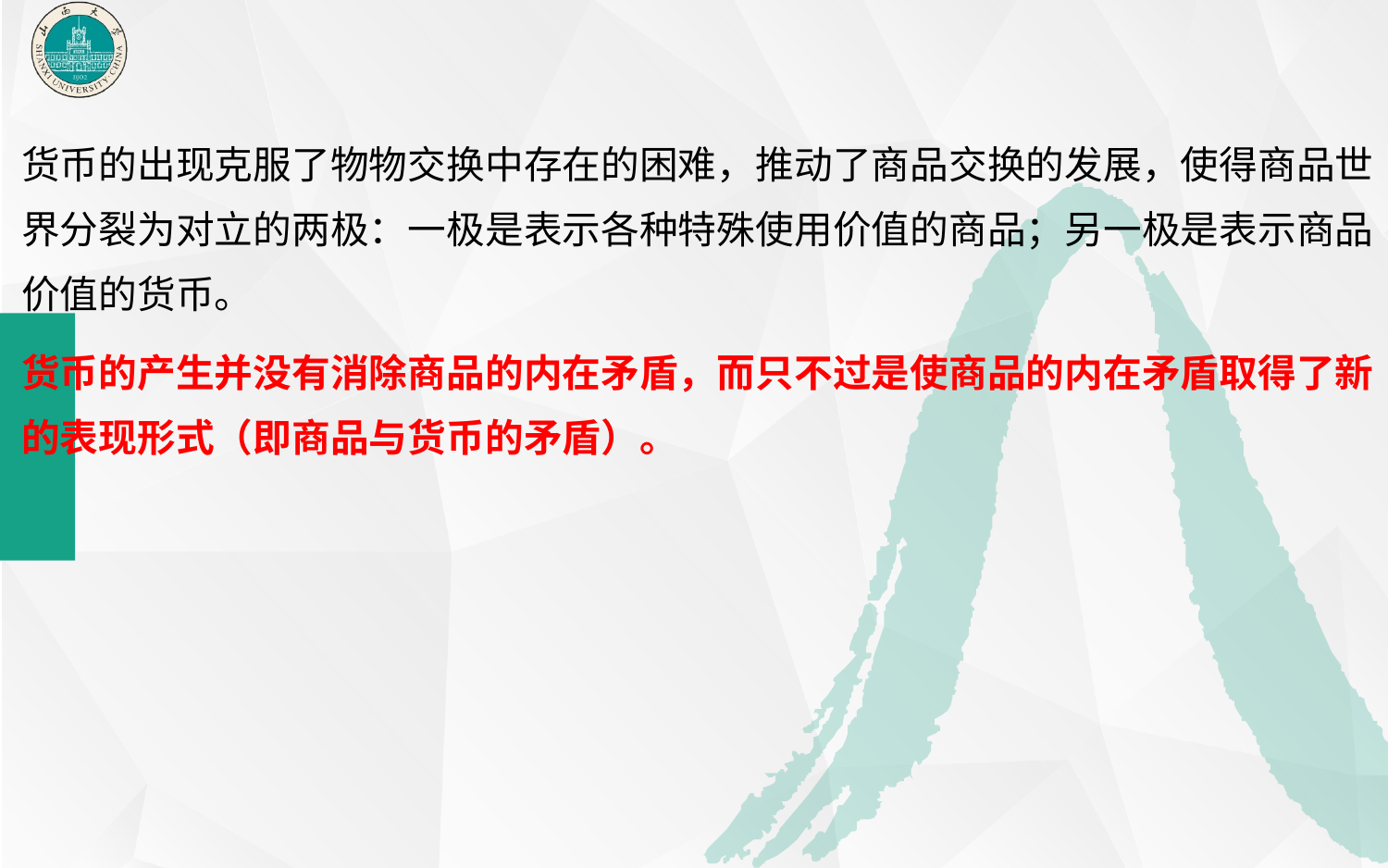

货币的出现克服了物物交换中存在的困难，推动了商品交换的发展，使得商品世界分裂为对立的两极：一极是表示各种特殊使用价值的商品；另一极是表示商品价值的货币。
货币的产生并没有消除商品的内在矛盾，而只不过是使商品的内在矛盾取得了新的表现形式（即商品与货币的矛盾）。